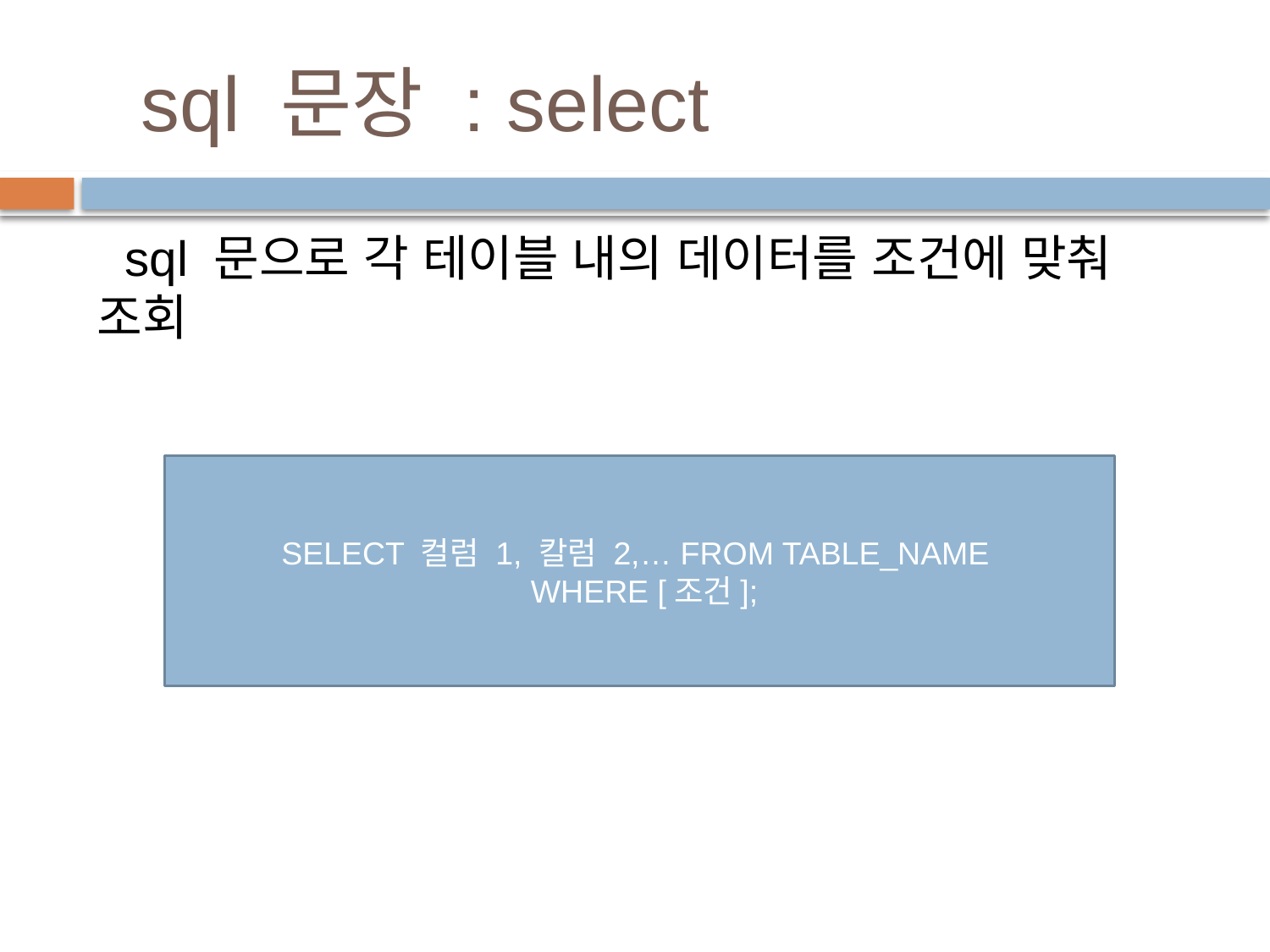

# sql 문장 : select
  sql 문으로 각 테이블 내의 데이터를 조건에 맞춰 조회
SELECT 컬럼 1, 칼럼 2,… FROM TABLE_NAME
 WHERE [조건];